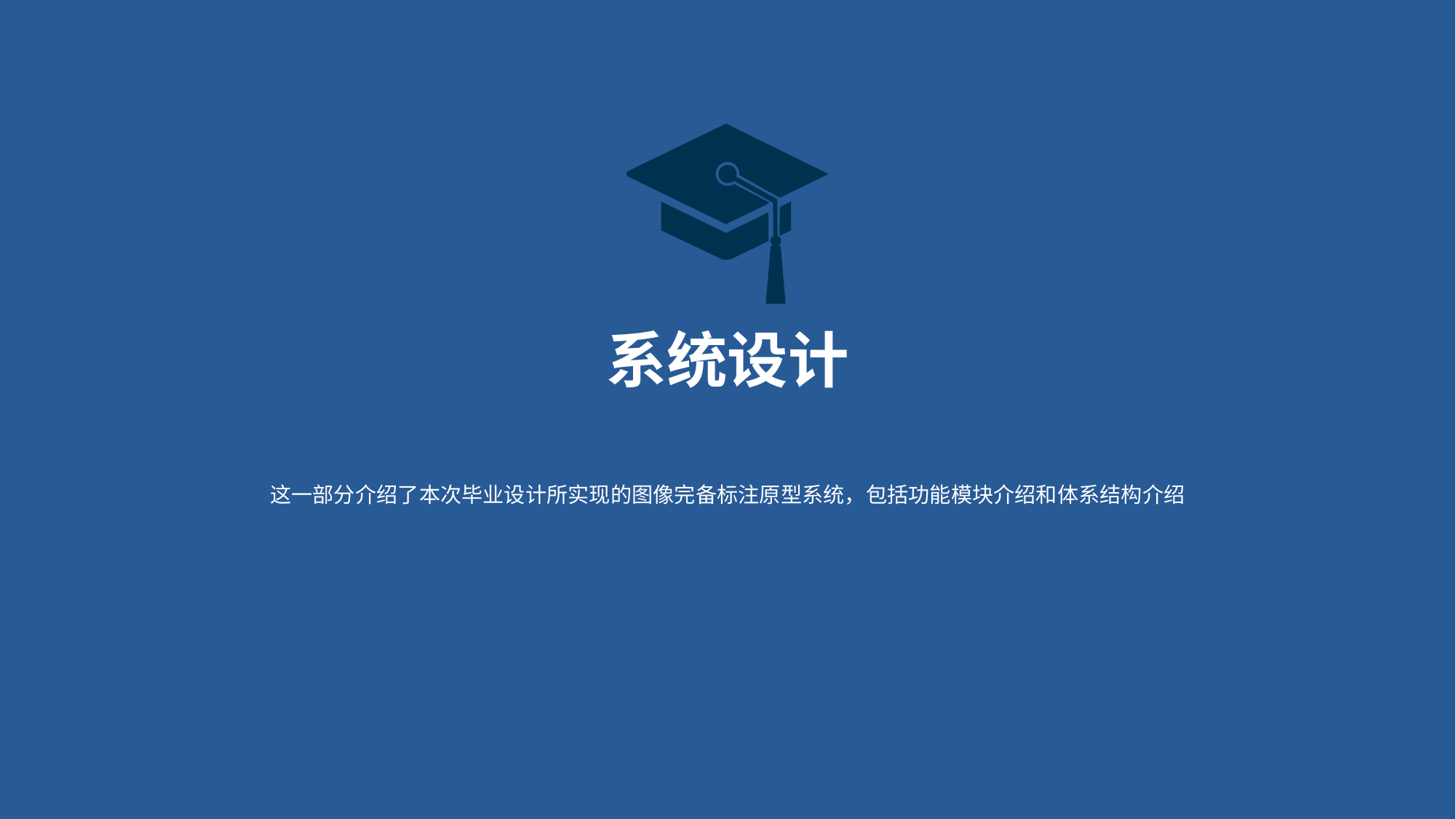

# 系统设计
这一部分介绍了本次毕业设计所实现的图像完备标注原型系统，包括功能模块介绍和体系结构介绍